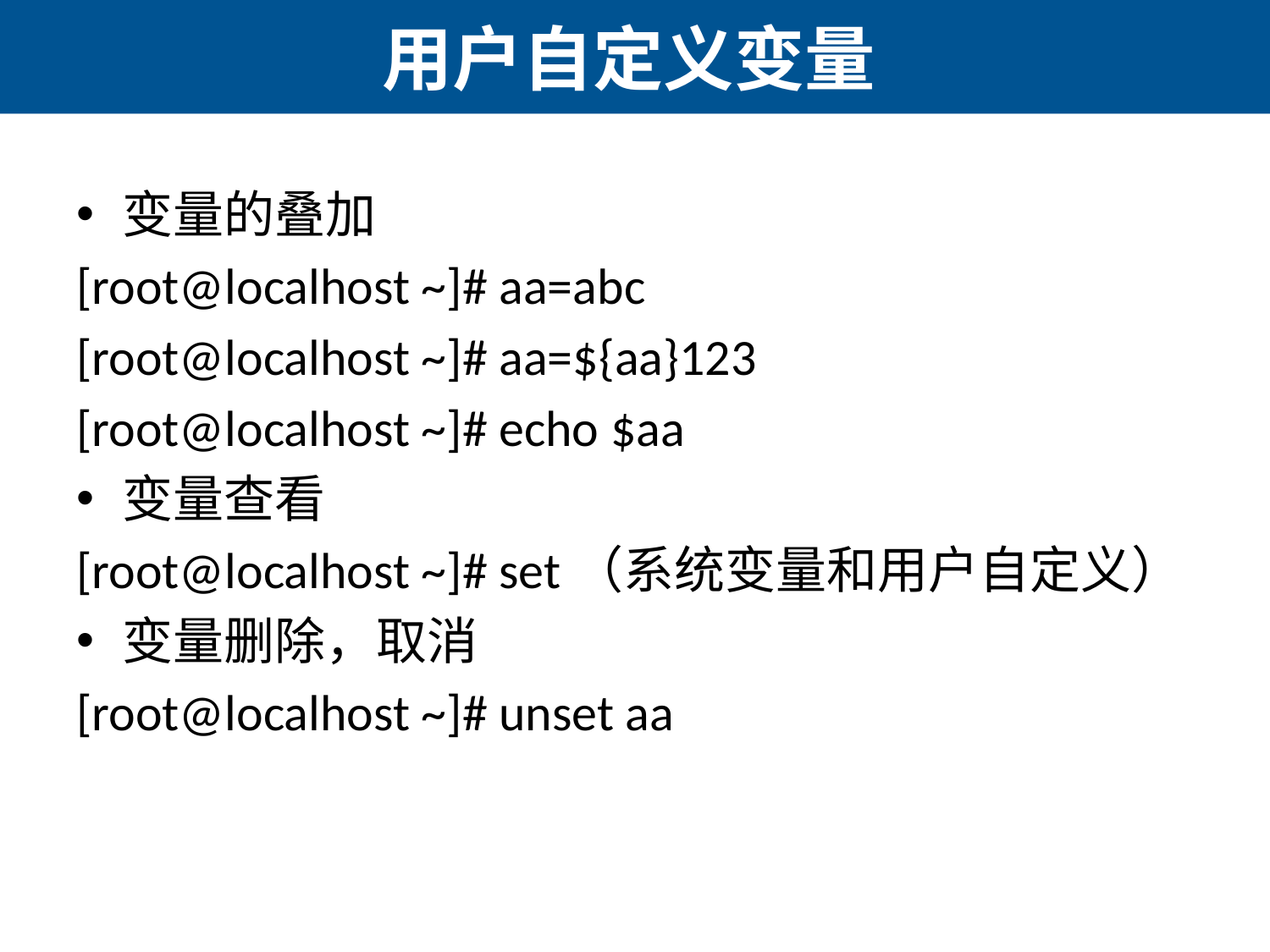

# 用户自定义变量
变量的叠加
[root@localhost ~]# aa=abc
[root@localhost ~]# aa=${aa}123
[root@localhost ~]# echo $aa
变量查看
[root@localhost ~]# set（系统变量和用户自定义）
变量删除，取消
[root@localhost ~]# unset aa